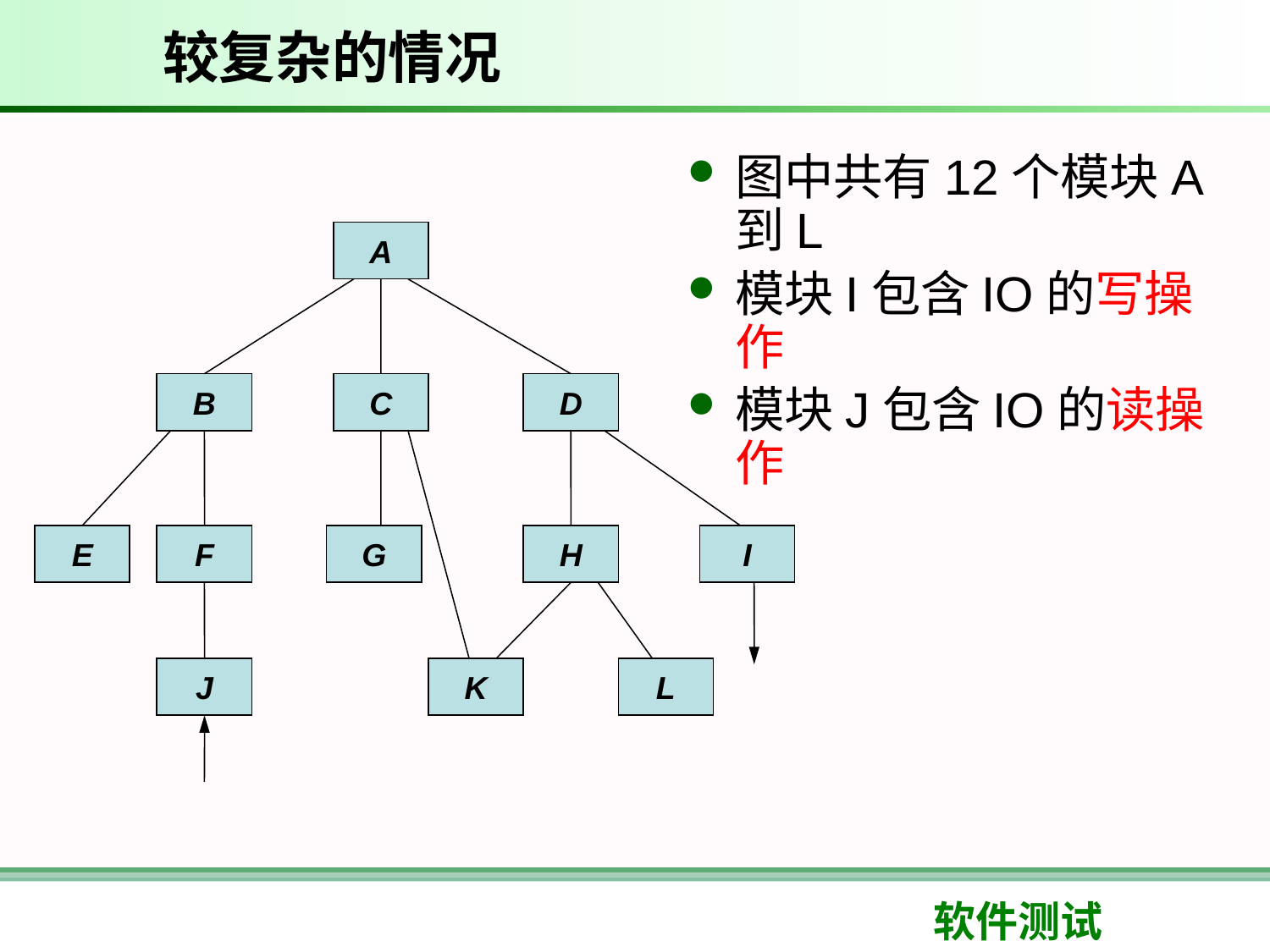

# 较复杂的情况
图中共有12个模块A到L
模块I包含IO的写操作
模块J包含IO的读操作
A

B
C
D

E
F
G
H
I

J
K
L